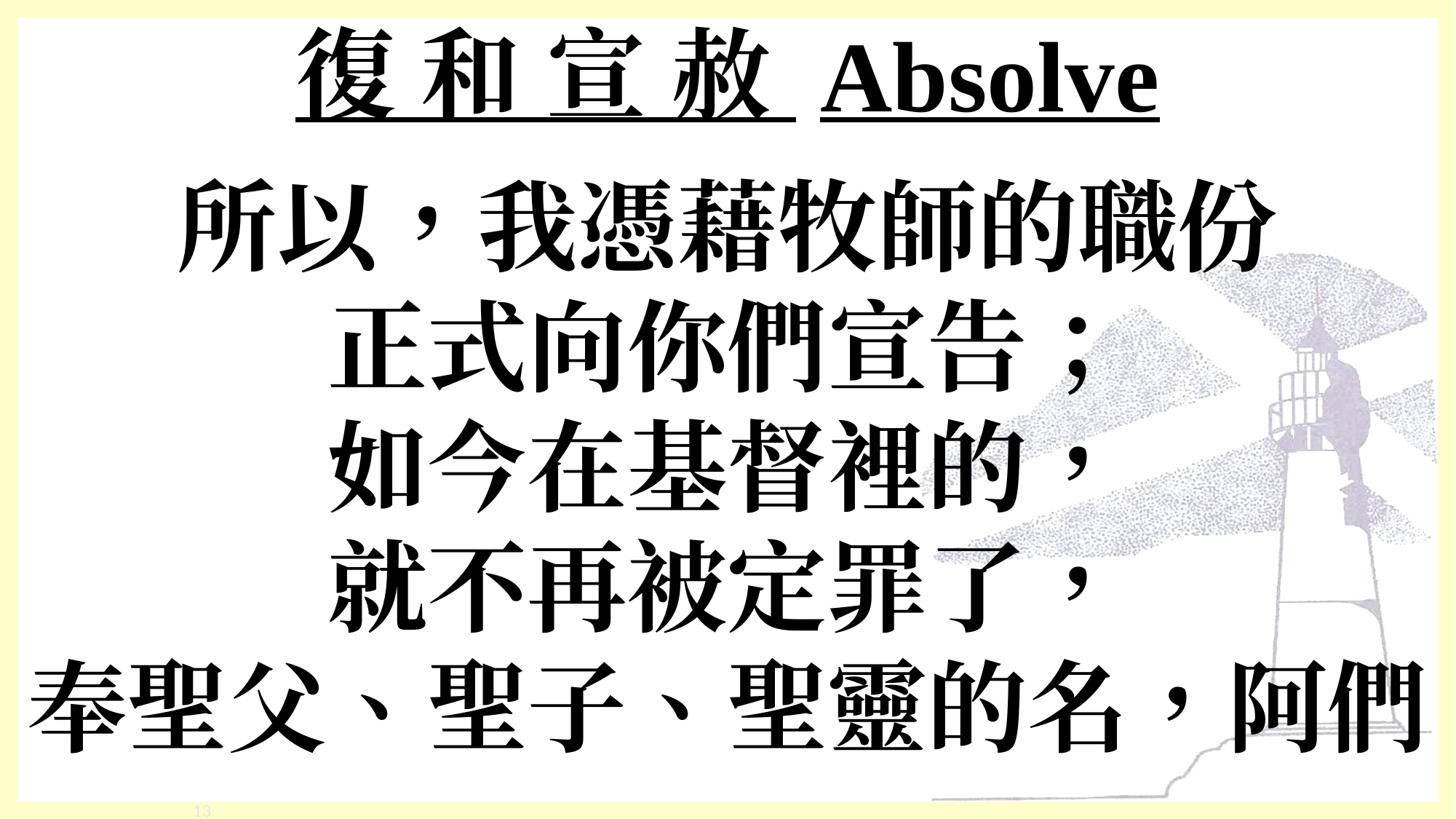

# 復 和 宣 赦 Absolve
所以，我憑藉牧師的職份
正式向你們宣告；
如今在基督裡的，
就不再被定罪了，
奉聖父、聖子、聖靈的名，阿們
13